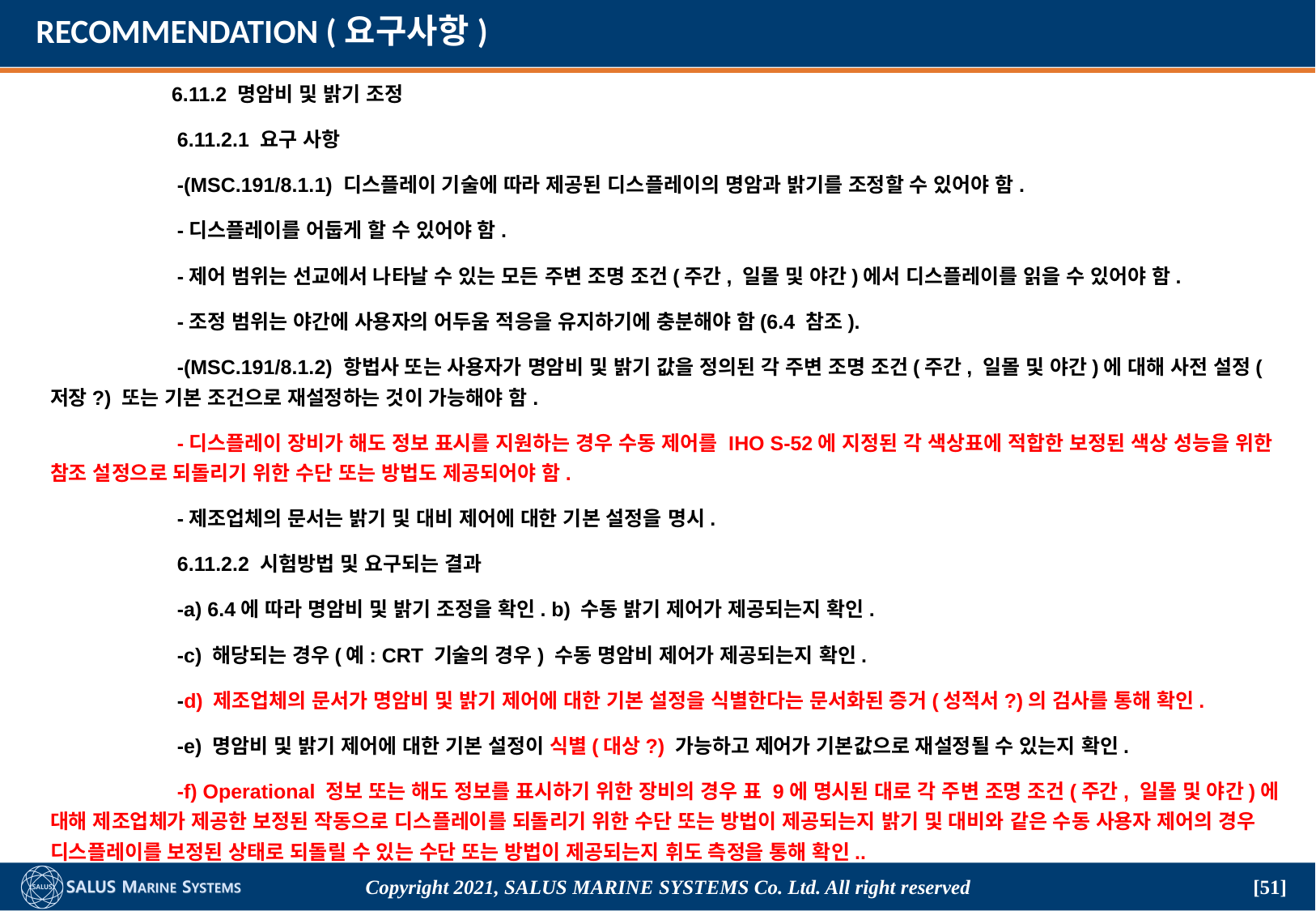

# RECOMMENDATION (요구사항)
	6.11.2 명암비 및 밝기 조정
	 6.11.2.1 요구 사항
	 -(MSC.191/8.1.1) 디스플레이 기술에 따라 제공된 디스플레이의 명암과 밝기를 조정할 수 있어야 함.
	 -디스플레이를 어둡게 할 수 있어야 함.
	 -제어 범위는 선교에서 나타날 수 있는 모든 주변 조명 조건(주간, 일몰 및 야간)에서 디스플레이를 읽을 수 있어야 함.
	 -조정 범위는 야간에 사용자의 어두움 적응을 유지하기에 충분해야 함(6.4 참조).
	 -(MSC.191/8.1.2) 항법사 또는 사용자가 명암비 및 밝기 값을 정의된 각 주변 조명 조건(주간, 일몰 및 야간)에 대해 사전 설정(저장?) 또는 기본 조건으로 재설정하는 것이 가능해야 함.
	 -디스플레이 장비가 해도 정보 표시를 지원하는 경우 수동 제어를 IHO S-52에 지정된 각 색상표에 적합한 보정된 색상 성능을 위한 참조 설정으로 되돌리기 위한 수단 또는 방법도 제공되어야 함.
	 -제조업체의 문서는 밝기 및 대비 제어에 대한 기본 설정을 명시.
	 6.11.2.2 시험방법 및 요구되는 결과
	 -a) 6.4에 따라 명암비 및 밝기 조정을 확인. b) 수동 밝기 제어가 제공되는지 확인.
	 -c) 해당되는 경우(예: CRT 기술의 경우) 수동 명암비 제어가 제공되는지 확인.
	 -d) 제조업체의 문서가 명암비 및 밝기 제어에 대한 기본 설정을 식별한다는 문서화된 증거(성적서?)의 검사를 통해 확인.
	 -e) 명암비 및 밝기 제어에 대한 기본 설정이 식별(대상?) 가능하고 제어가 기본값으로 재설정될 수 있는지 확인.
	 -f) Operational 정보 또는 해도 정보를 표시하기 위한 장비의 경우 표 9에 명시된 대로 각 주변 조명 조건(주간, 일몰 및 야간)에 대해 제조업체가 제공한 보정된 작동으로 디스플레이를 되돌리기 위한 수단 또는 방법이 제공되는지 밝기 및 대비와 같은 수동 사용자 제어의 경우 디스플레이를 보정된 상태로 되돌릴 수 있는 수단 또는 방법이 제공되는지 휘도 측정을 통해 확인..
Copyright 2021, SALUS Marine Systems Co. Ltd. All right reserved
[51]